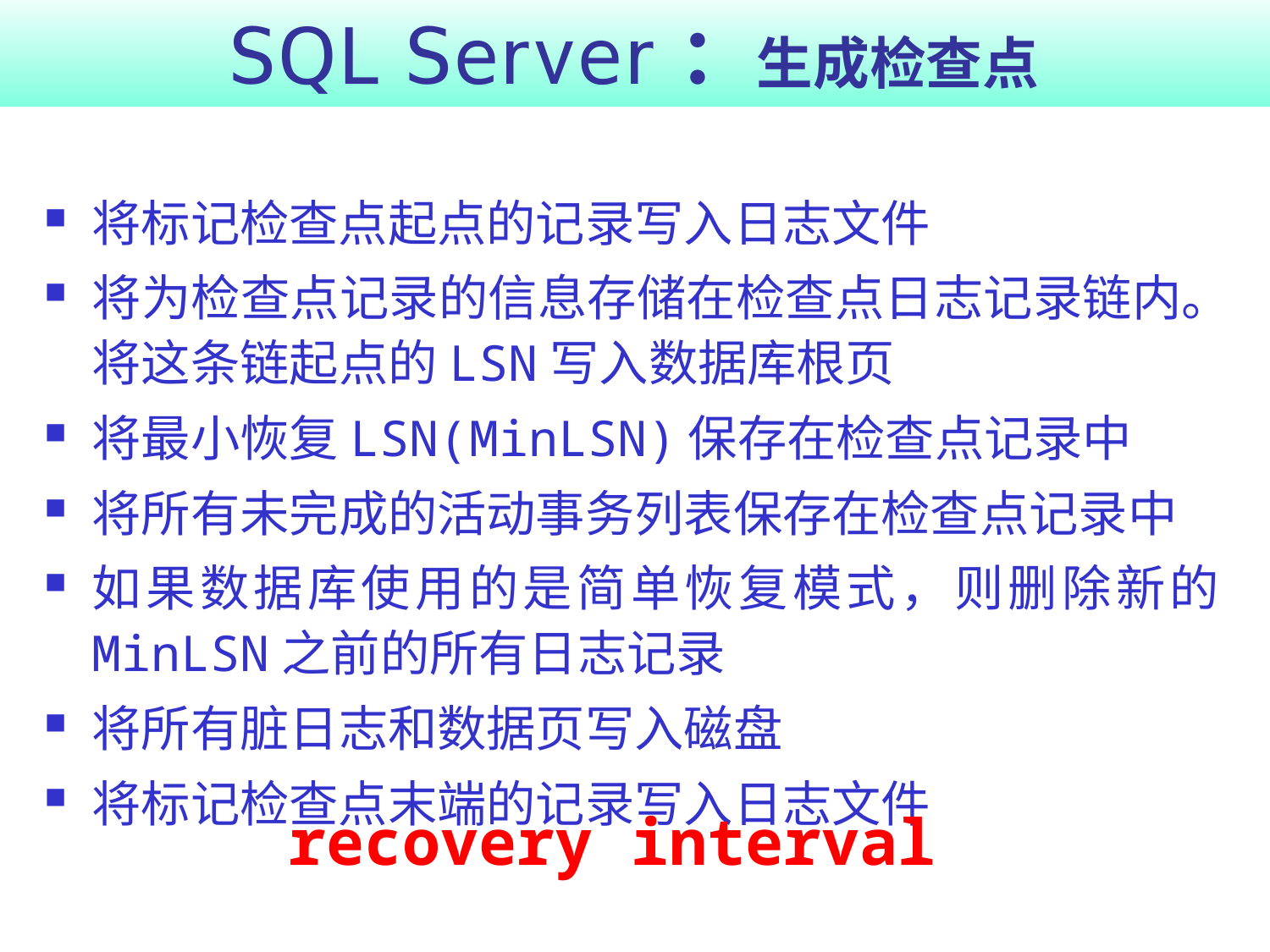

# SQL Server：生成检查点
将标记检查点起点的记录写入日志文件
将为检查点记录的信息存储在检查点日志记录链内。将这条链起点的LSN写入数据库根页
将最小恢复LSN(MinLSN)保存在检查点记录中
将所有未完成的活动事务列表保存在检查点记录中
如果数据库使用的是简单恢复模式，则删除新的MinLSN之前的所有日志记录
将所有脏日志和数据页写入磁盘
将标记检查点末端的记录写入日志文件
recovery interval